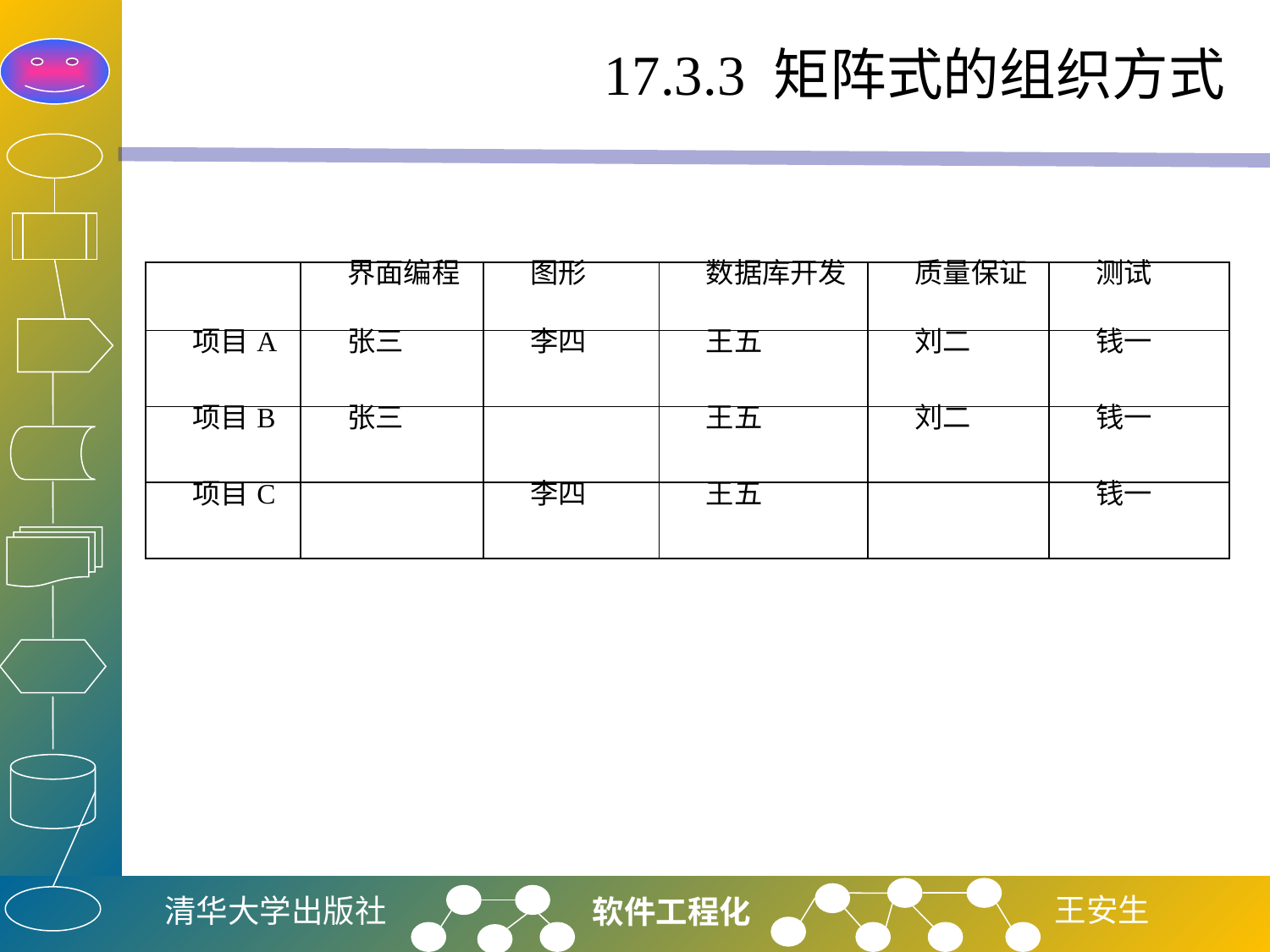

# 17.3.3 矩阵式的组织方式
|  | 界面编程 | 图形 | 数据库开发 | 质量保证 | 测试 |
| --- | --- | --- | --- | --- | --- |
| 项目A | 张三 | 李四 | 王五 | 刘二 | 钱一 |
| 项目B | 张三 |  | 王五 | 刘二 | 钱一 |
| 项目C |  | 李四 | 王五 |  | 钱一 |